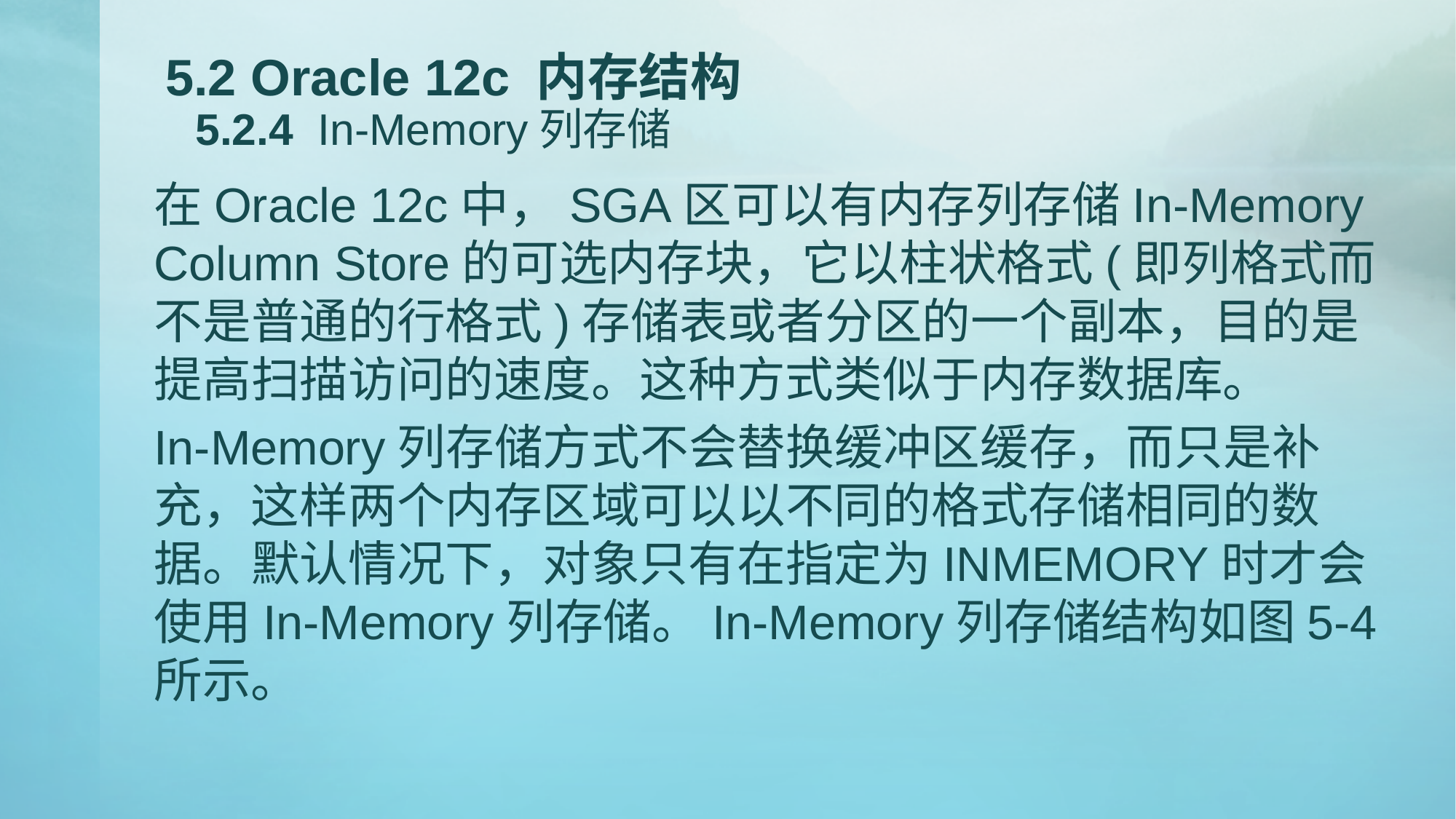

# 5.2 Oracle 12c 内存结构 5.2.4  In-Memory列存储
在Oracle 12c中，SGA区可以有内存列存储In-Memory Column Store的可选内存块，它以柱状格式(即列格式而不是普通的行格式)存储表或者分区的一个副本，目的是提高扫描访问的速度。这种方式类似于内存数据库。
In-Memory列存储方式不会替换缓冲区缓存，而只是补充，这样两个内存区域可以以不同的格式存储相同的数据。默认情况下，对象只有在指定为INMEMORY时才会使用In-Memory列存储。In-Memory列存储结构如图5-4所示。